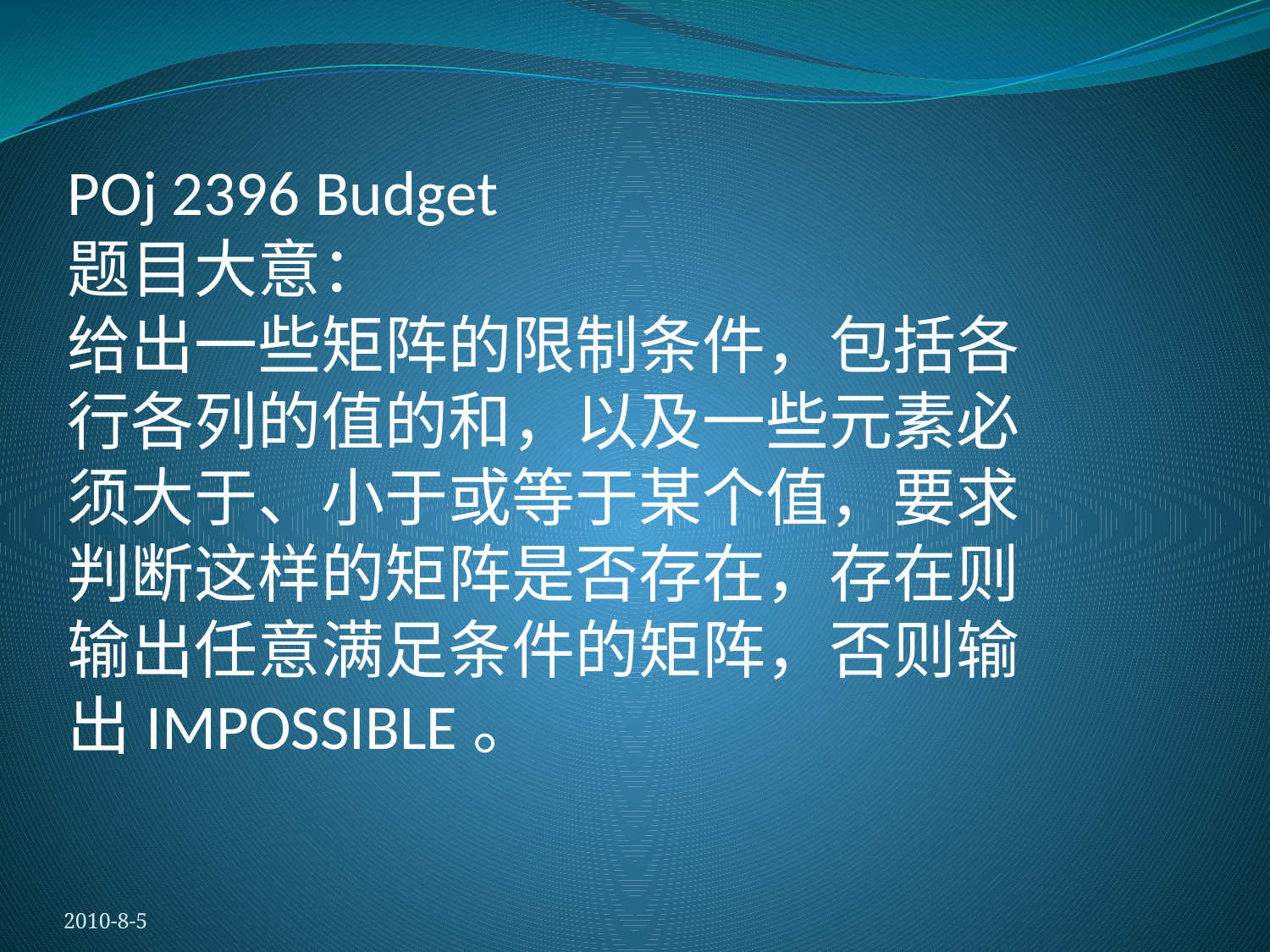

POj 2396 Budget
题目大意：
给出一些矩阵的限制条件，包括各行各列的值的和，以及一些元素必须大于、小于或等于某个值，要求判断这样的矩阵是否存在，存在则输出任意满足条件的矩阵，否则输出IMPOSSIBLE。
2010-8-5